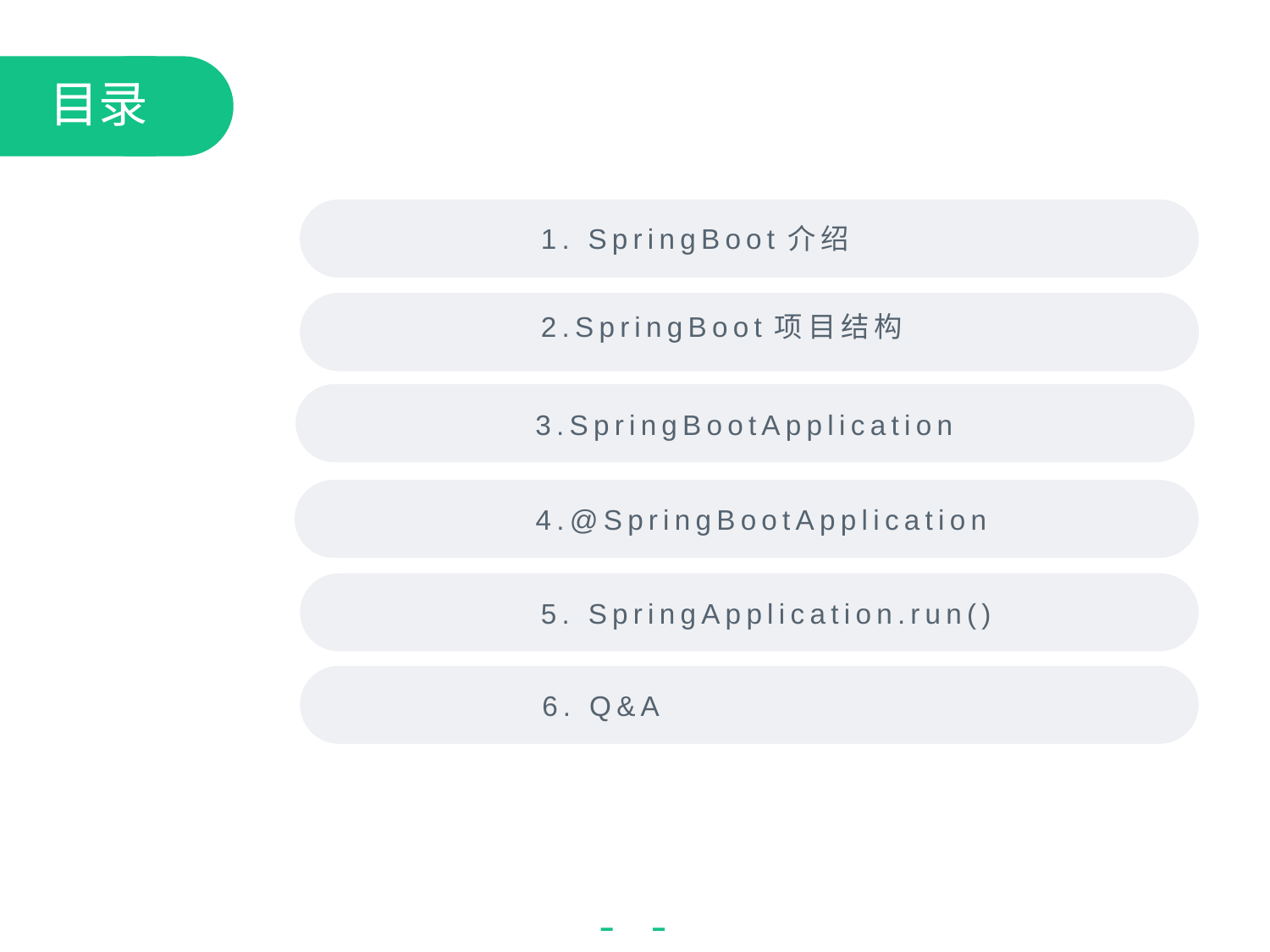

目录

1. Springboot特性

1. SpringBoot介绍

2. @SpringbootApplication注解

2.SpringBoot项目结构

3. Markdown语法详解

3.SpringBootApplication

4.@SpringBootApplication

4. Markdown编辑器

5. SpringApplication.run()

6. Q&A
2